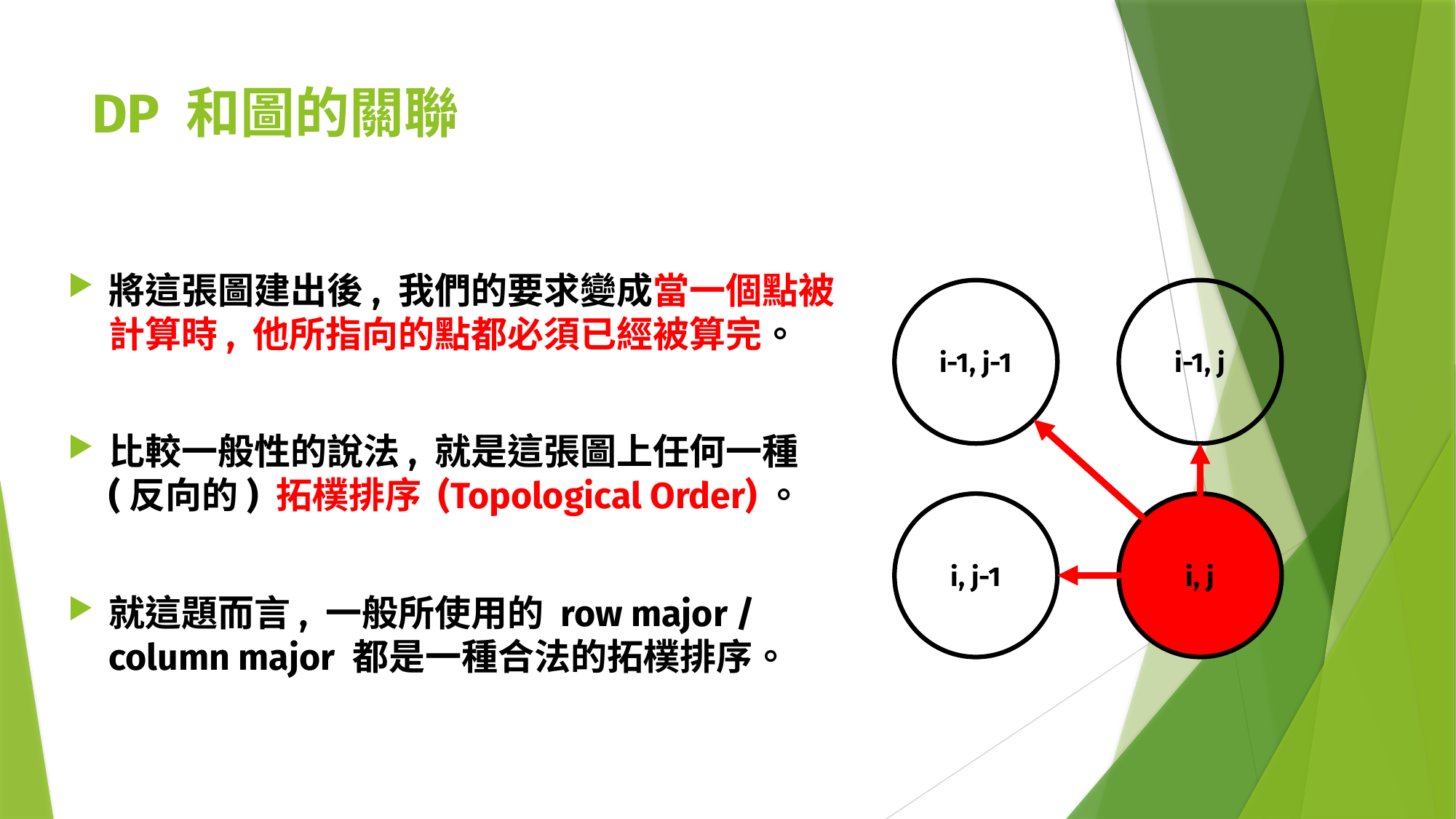

# DP 和圖的關聯
將這張圖建出後, 我們的要求變成當一個點被計算時, 他所指向的點都必須已經被算完。

比較一般性的說法, 就是這張圖上任何一種 (反向的) 拓樸排序 (Topological Order)。

就這題而言, 一般所使用的 row major / column major 都是一種合法的拓樸排序。
i-1, j-1
i-1, j
i, j-1
i, j